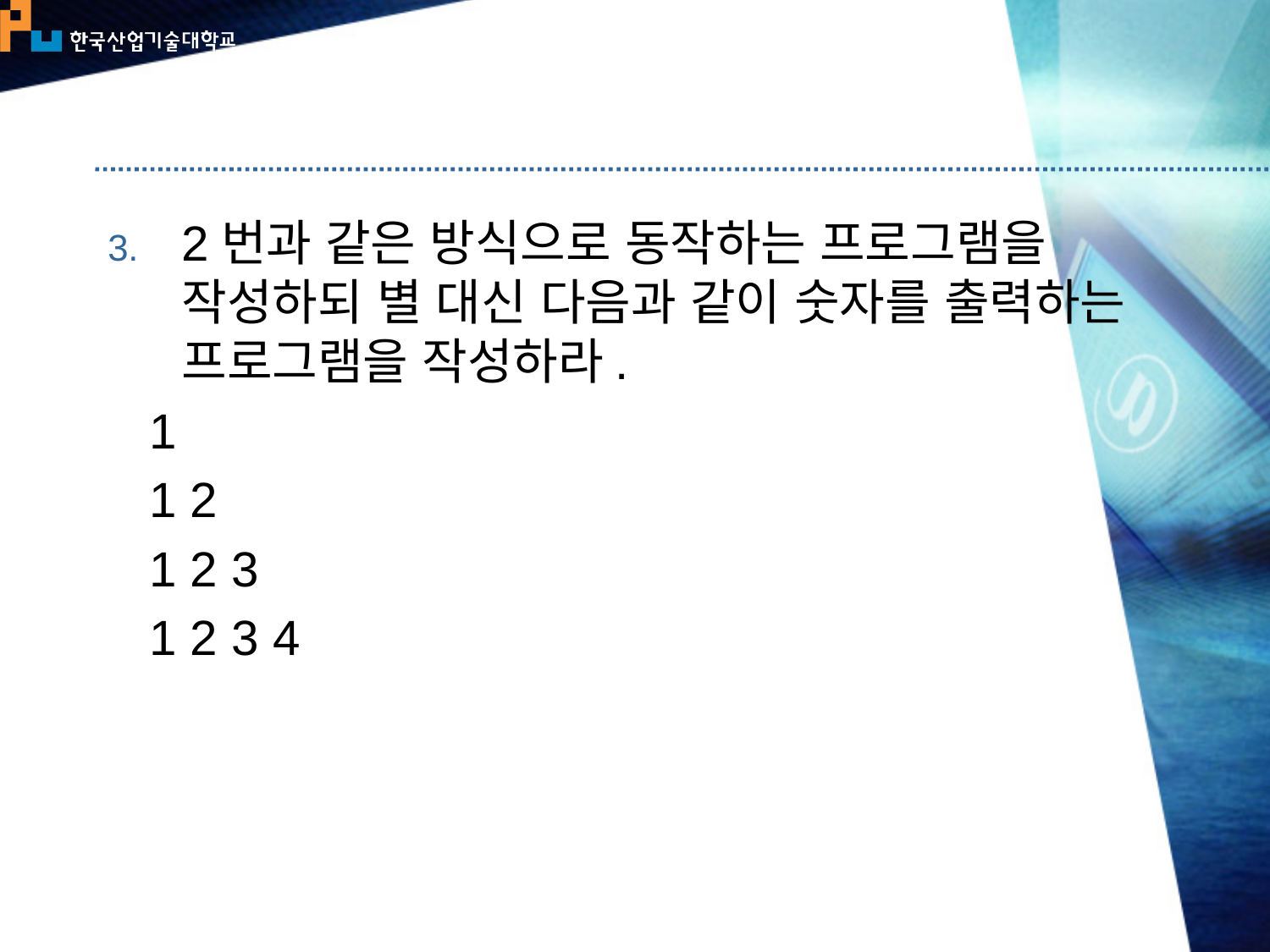

#

2번과 같은 방식으로 동작하는 프로그램을 작성하되 별 대신 다음과 같이 숫자를 출력하는 프로그램을 작성하라.
   1
   1 2
   1 2 3
   1 2 3 4